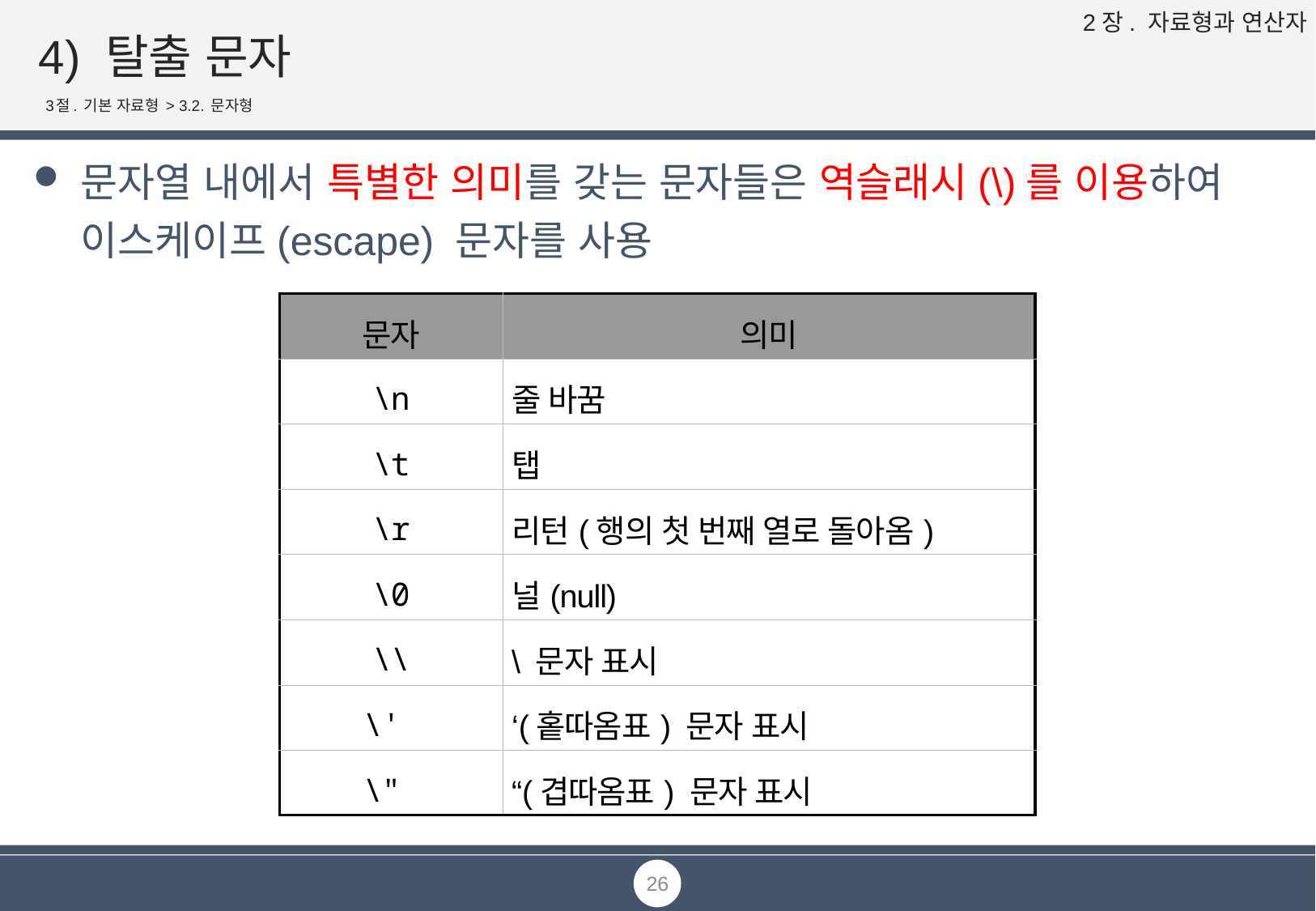

# 4) 탈출 문자
3절. 기본 자료형 > 3.2. 문자형
문자열 내에서 특별한 의미를 갖는 문자들은 역슬래시(\)를 이용하여 이스케이프(escape) 문자를 사용

| 문자 | 의미 |
| --- | --- |
| \n | 줄 바꿈 |
| \t | 탭 |
| \r | 리턴(행의 첫 번째 열로 돌아옴) |
| \0 | 널(null) |
| \\ | \ 문자 표시 |
| \' | ‘(홑따옴표) 문자 표시 |
| \" | “(겹따옴표) 문자 표시 |
26